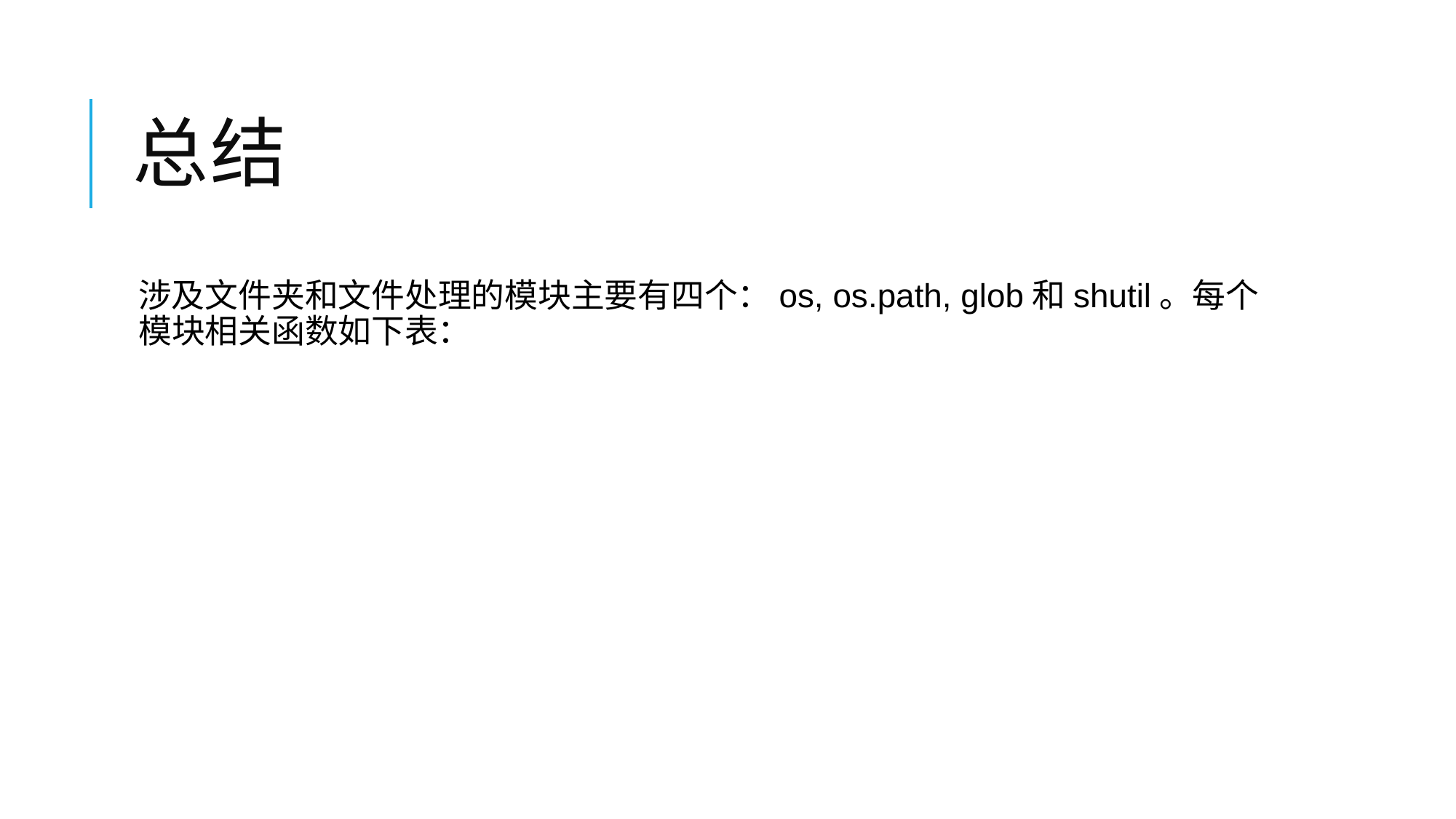

# 总结
涉及文件夹和文件处理的模块主要有四个：os, os.path, glob和shutil。每个模块相关函数如下表：